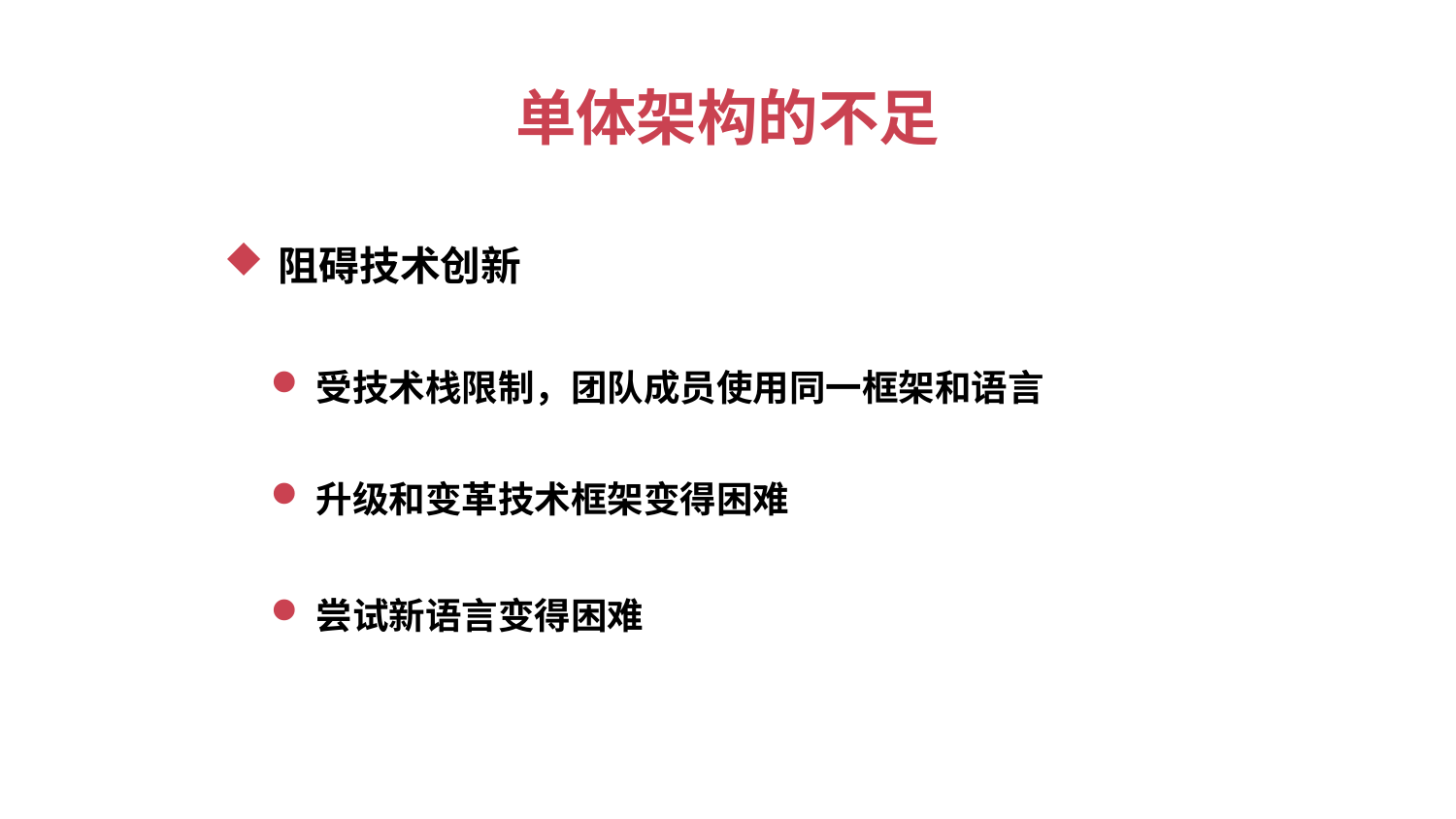

单体架构的不足
阻碍技术创新
受技术栈限制，团队成员使用同一框架和语言
升级和变革技术框架变得困难
尝试新语言变得困难